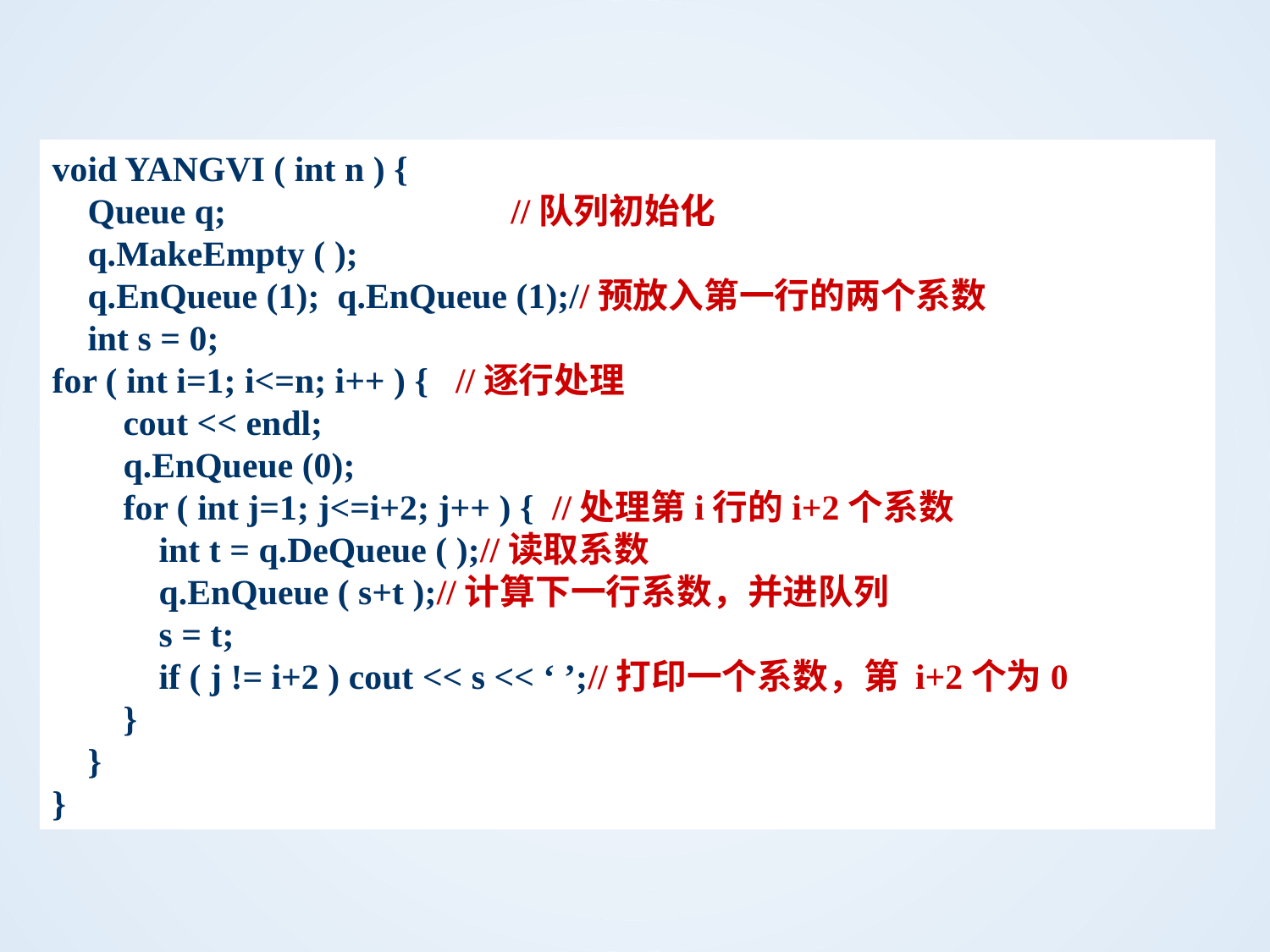

void YANGVI ( int n ) {
    Queue q;                                //队列初始化
    q.MakeEmpty ( );
    q.EnQueue (1);  q.EnQueue (1);//预放入第一行的两个系数
    int s = 0;
for ( int i=1; i<=n; i++ ) {   //逐行处理
        cout << endl;
        q.EnQueue (0);
        for ( int j=1; j<=i+2; j++ ) {  //处理第i行的i+2个系数
            int t = q.DeQueue ( );//读取系数
            q.EnQueue ( s+t );//计算下一行系数，并进队列
            s = t;
            if ( j != i+2 ) cout << s << ‘ ’;//打印一个系数，第 i+2个为0
        }
    }
}